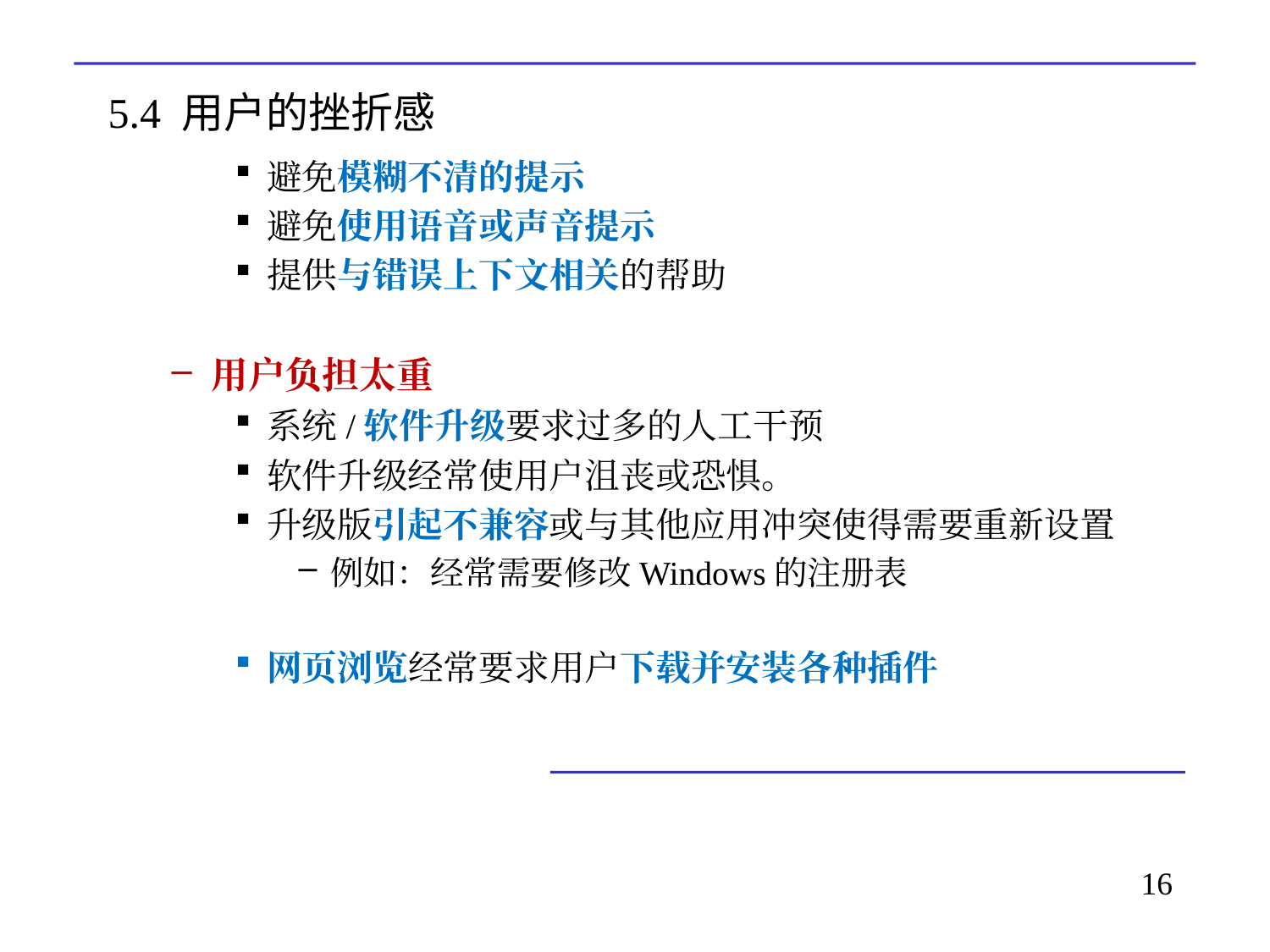

# 5.4 用户的挫折感
避免模糊不清的提示
避免使用语音或声音提示
提供与错误上下文相关的帮助

用户负担太重
系统/软件升级要求过多的人工干预
软件升级经常使用户沮丧或恐惧。
升级版引起不兼容或与其他应用冲突使得需要重新设置
例如：经常需要修改Windows的注册表

网页浏览经常要求用户下载并安装各种插件

16